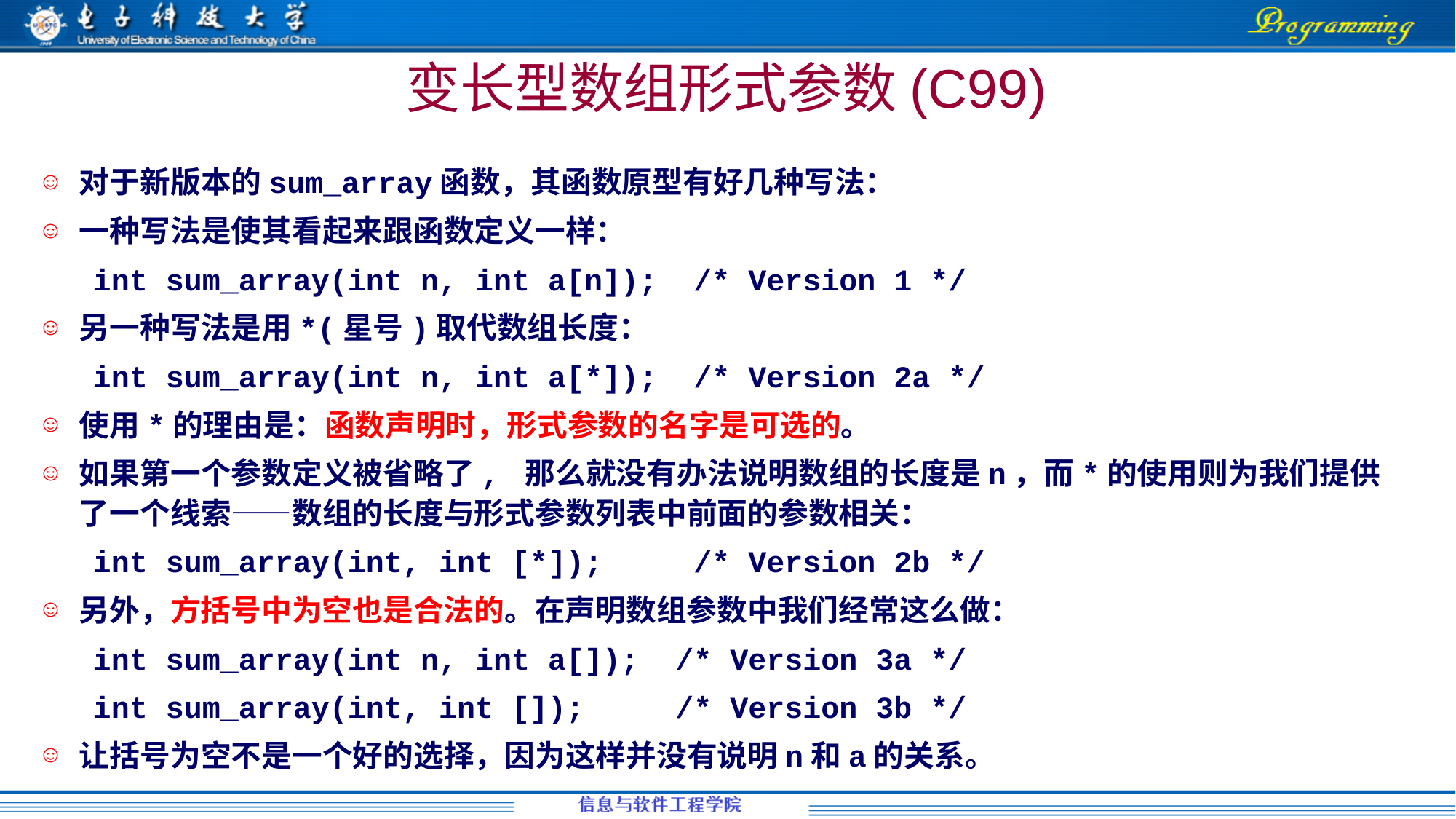

变长型数组形式参数(C99)
对于新版本的sum_array函数，其函数原型有好几种写法：
一种写法是使其看起来跟函数定义一样：
int sum_array(int n, int a[n]);  /* Version 1 */
另一种写法是用*(星号)取代数组长度：
int sum_array(int n, int a[*]);  /* Version 2a */
使用*的理由是：函数声明时，形式参数的名字是可选的。
如果第一个参数定义被省略了, 那么就没有办法说明数组的长度是n，而*的使用则为我们提供了一个线索——数组的长度与形式参数列表中前面的参数相关：
int sum_array(int, int [*]);     /* Version 2b */
另外，方括号中为空也是合法的。在声明数组参数中我们经常这么做：
int sum_array(int n, int a[]);  /* Version 3a */
int sum_array(int, int []);     /* Version 3b */
让括号为空不是一个好的选择，因为这样并没有说明n和a的关系。